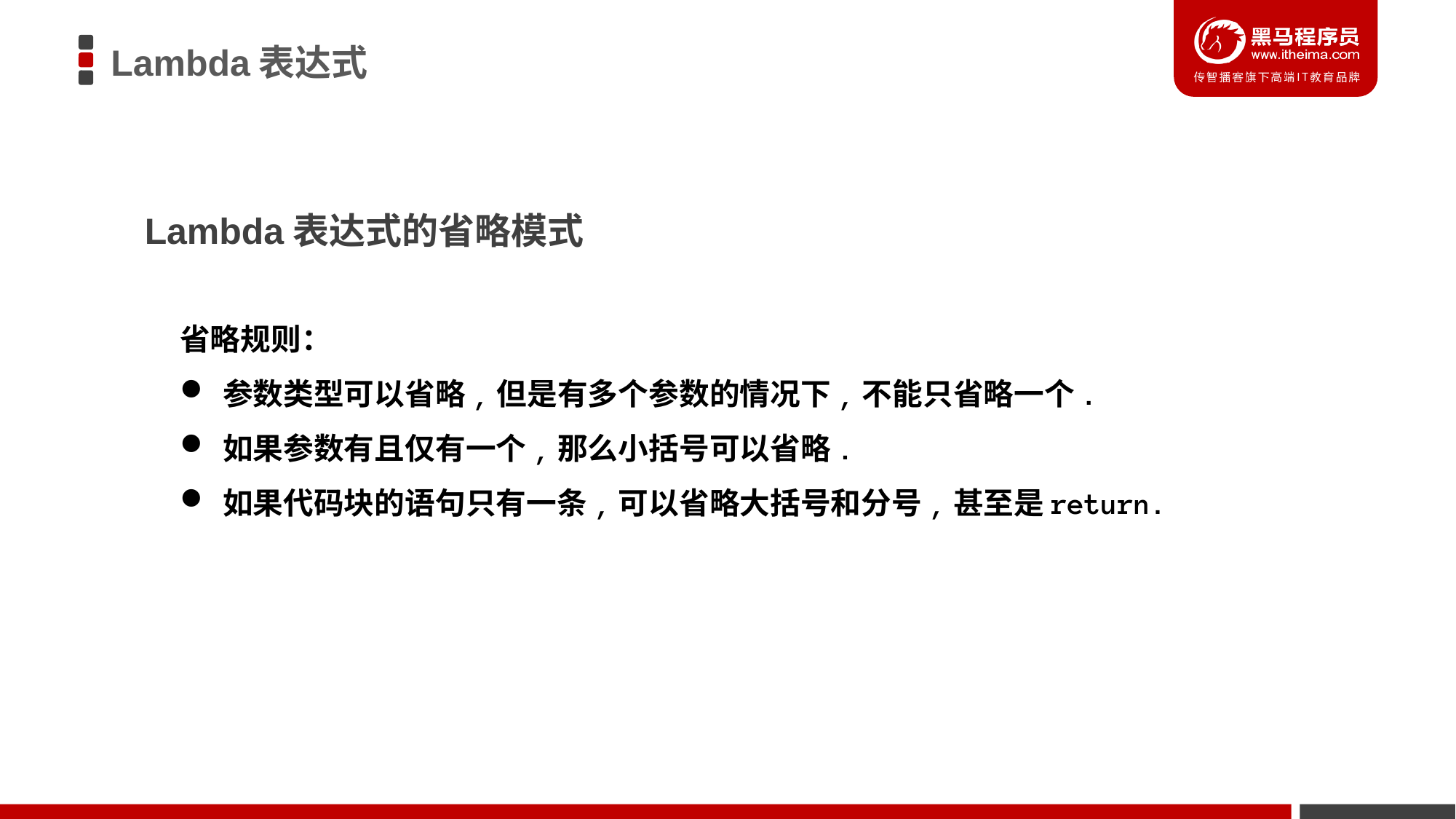

Lambda表达式
Lambda表达式的省略模式
省略规则：
参数类型可以省略,但是有多个参数的情况下,不能只省略一个.
如果参数有且仅有一个,那么小括号可以省略.
如果代码块的语句只有一条,可以省略大括号和分号,甚至是return.